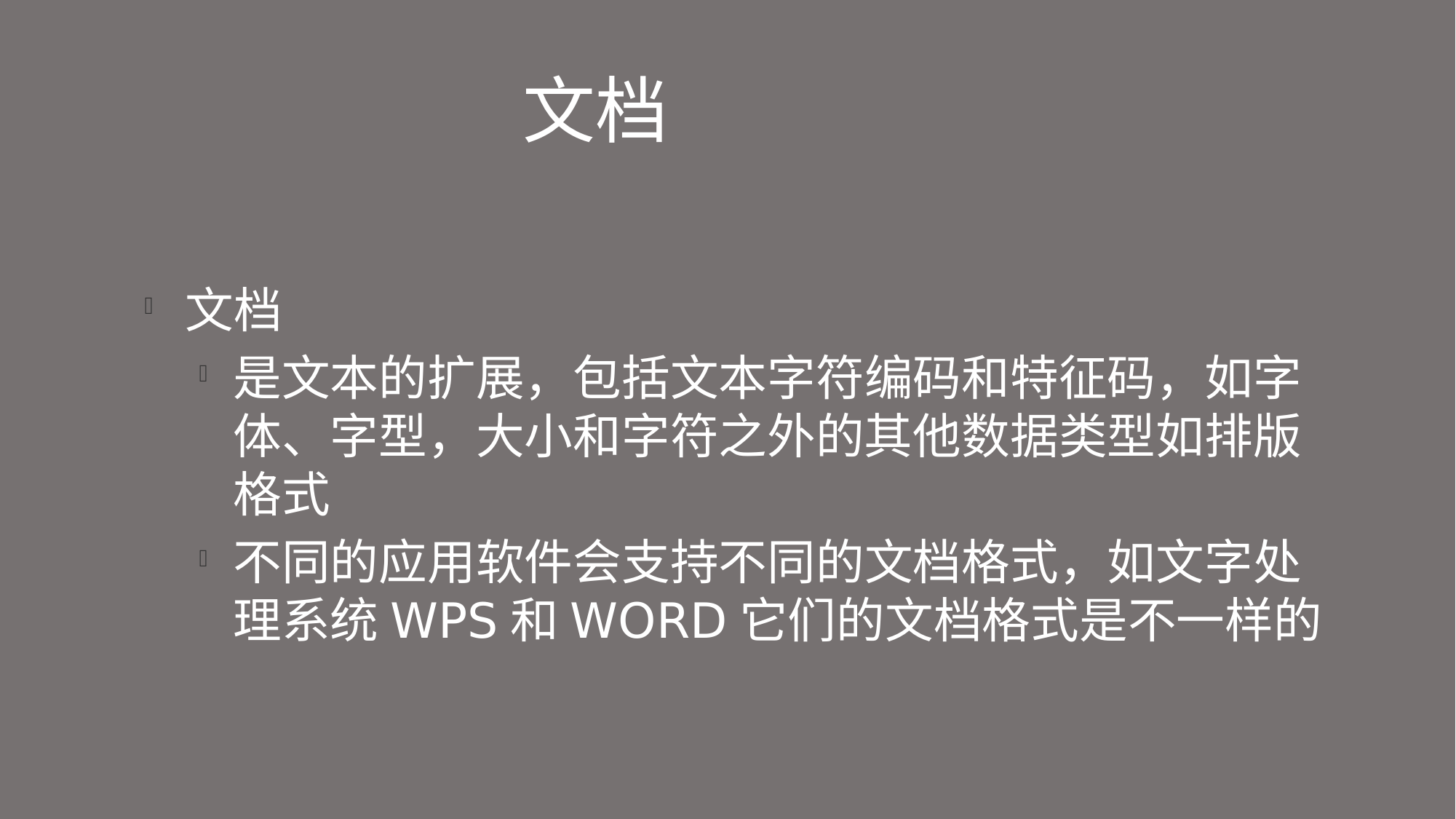

文档
文档
是文本的扩展，包括文本字符编码和特征码，如字体、字型，大小和字符之外的其他数据类型如排版格式
不同的应用软件会支持不同的文档格式，如文字处理系统WPS和WORD它们的文档格式是不一样的